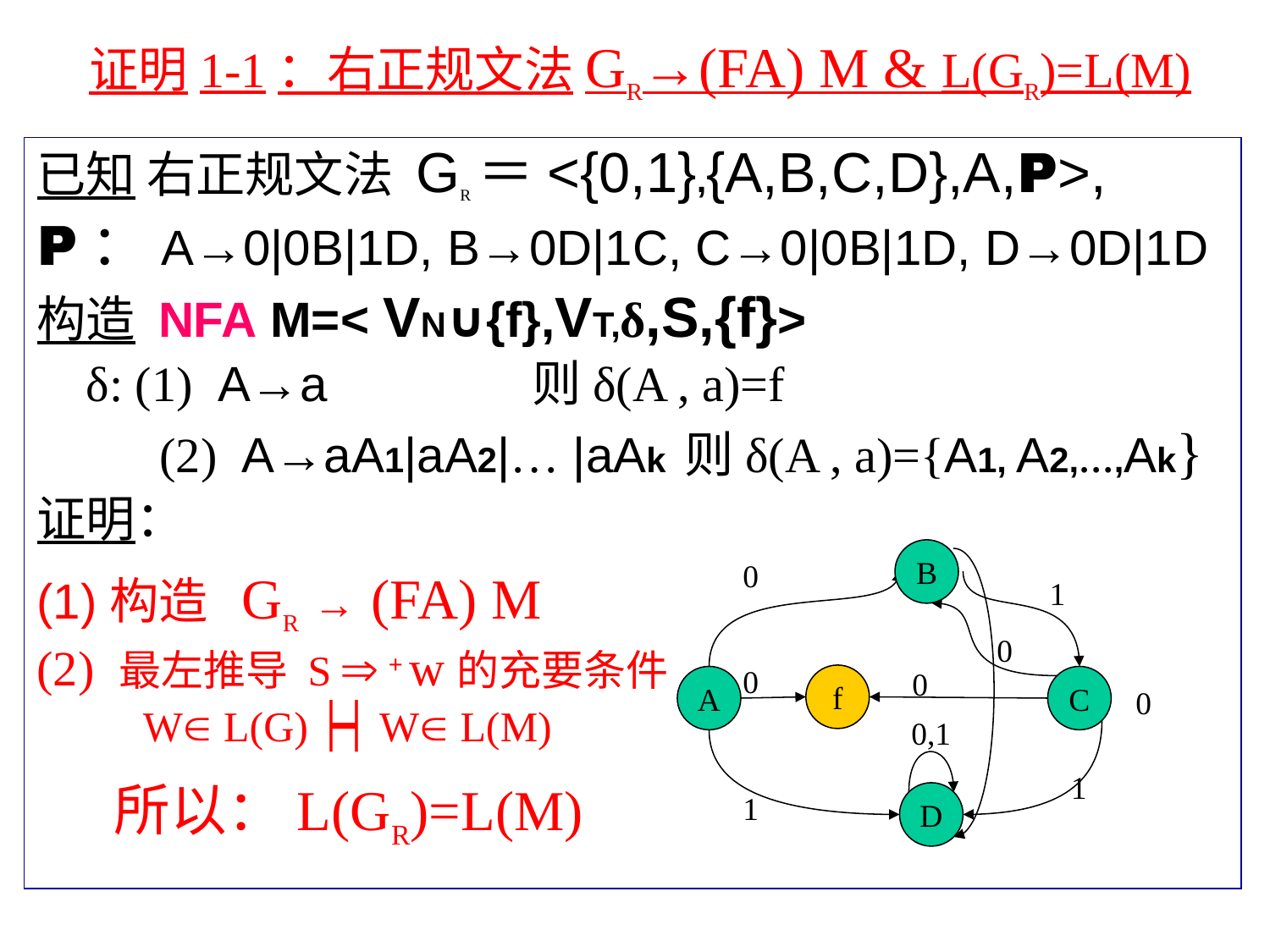

# 证明1-1：右正规文法GR→(FA) M & L(GR)=L(M)
已知 右正规文法 GR＝<{0,1},{A,B,C,D},A,P>,
P：A→0|0B|1D, B→0D|1C, C→0|0B|1D, D→0D|1D
构造 NFA M=< VN∪{f},VT,δ,S,{f}>
    δ: (1)  A→a              则δ(A , a)=f
          (2)  A→aA1|aA2|… |aAk 则δ(A , a)={A1, A2,…,Ak}
证明：
(1)构造  GR → (FA) M
(2) 最左推导 S ⇒ + w的充要条件
          W∈ L(G) ┝┥ W∈ L(M)
     所以：L(GR)=L(M)
B
0
1
0
0
0
f
A
C
0
0,1
1
1
D